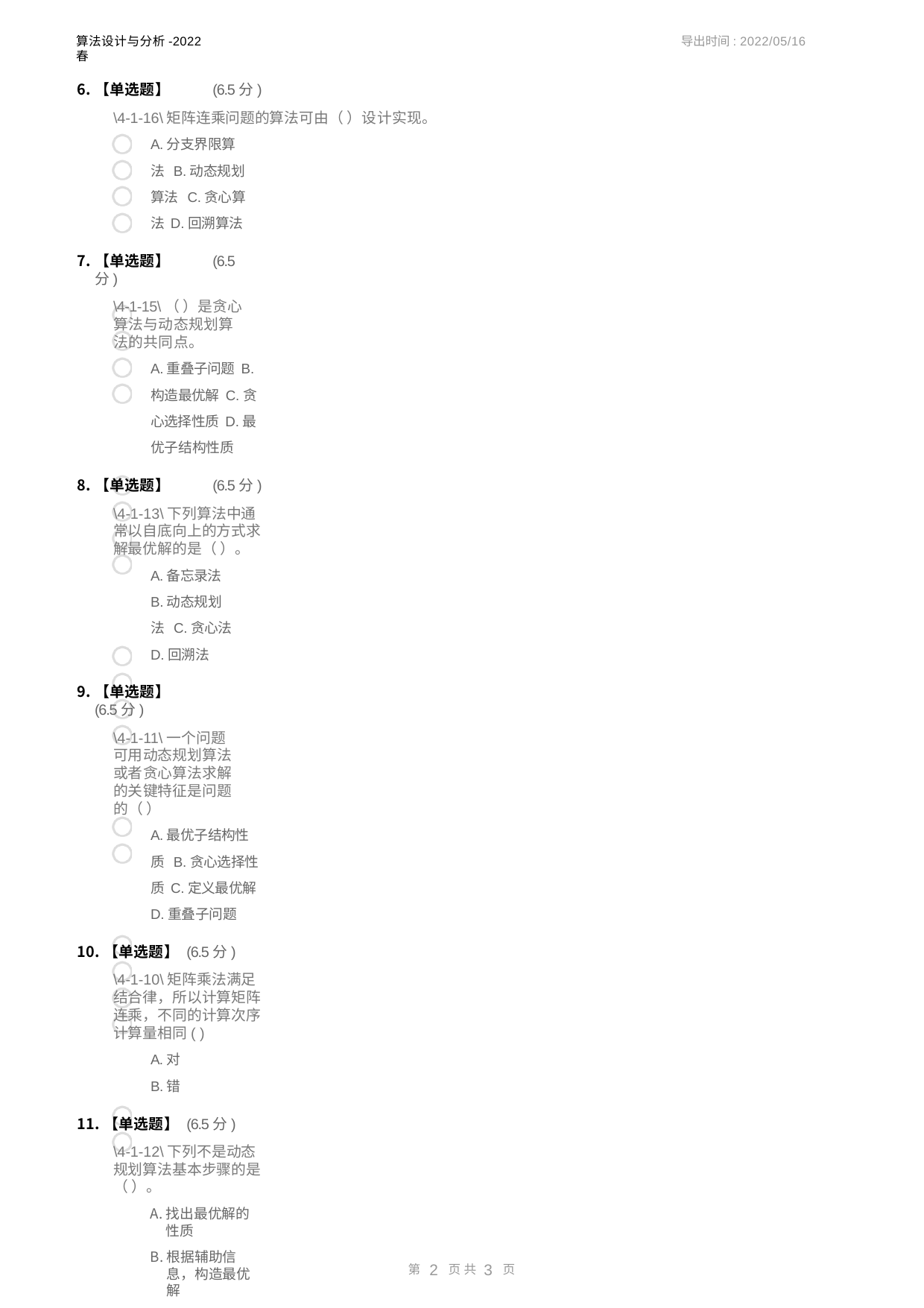

算法设计与分析-2022春
导出时间: 2022/05/16
【单选题】	(6.5分)
\4-1-16\矩阵连乘问题的算法可由（ ）设计实现。
A.分支界限算法  B.动态规划算法  C.贪心算法 D.回溯算法

【单选题】	(6.5分)
\4-1-15\（ ）是贪心算法与动态规划算法的共同点。
A.重叠子问题 B.构造最优解 C.贪心选择性质 D.最优子结构性质

【单选题】	(6.5分)
\4-1-13\下列算法中通常以自底向上的方式求解最优解的是（ ）。
A.备忘录法 B.动态规划法  C.贪心法 D.回溯法

【单选题】	(6.5分)
\4-1-11\一个问题可用动态规划算法或者贪心算法求解的关键特征是问题的（ ）
A.最优子结构性质  B.贪心选择性质 C.定义最优解 D.重叠子问题

【单选题】 (6.5分)
\4-1-10\矩阵乘法满足结合律，所以计算矩阵连乘，不同的计算次序计算量相同( )
A.对
B.错

【单选题】 (6.5分)
\4-1-12\下列不是动态规划算法基本步骤的是（ ）。
找出最优解的性质
根据辅助信息，构造最优解
自底向上计算最优值
定义最优值

【单选题】 (6.5分)
\4-1-9\动态规划算法把原问题分为交叉的子问题，解决子问题，记录子问题的解，合并为原问题的解( )
A.对
B.错

【多选题】 (11分)
\4-1-7\动态规划算法的特点（ ）

第	页共	页
2
3